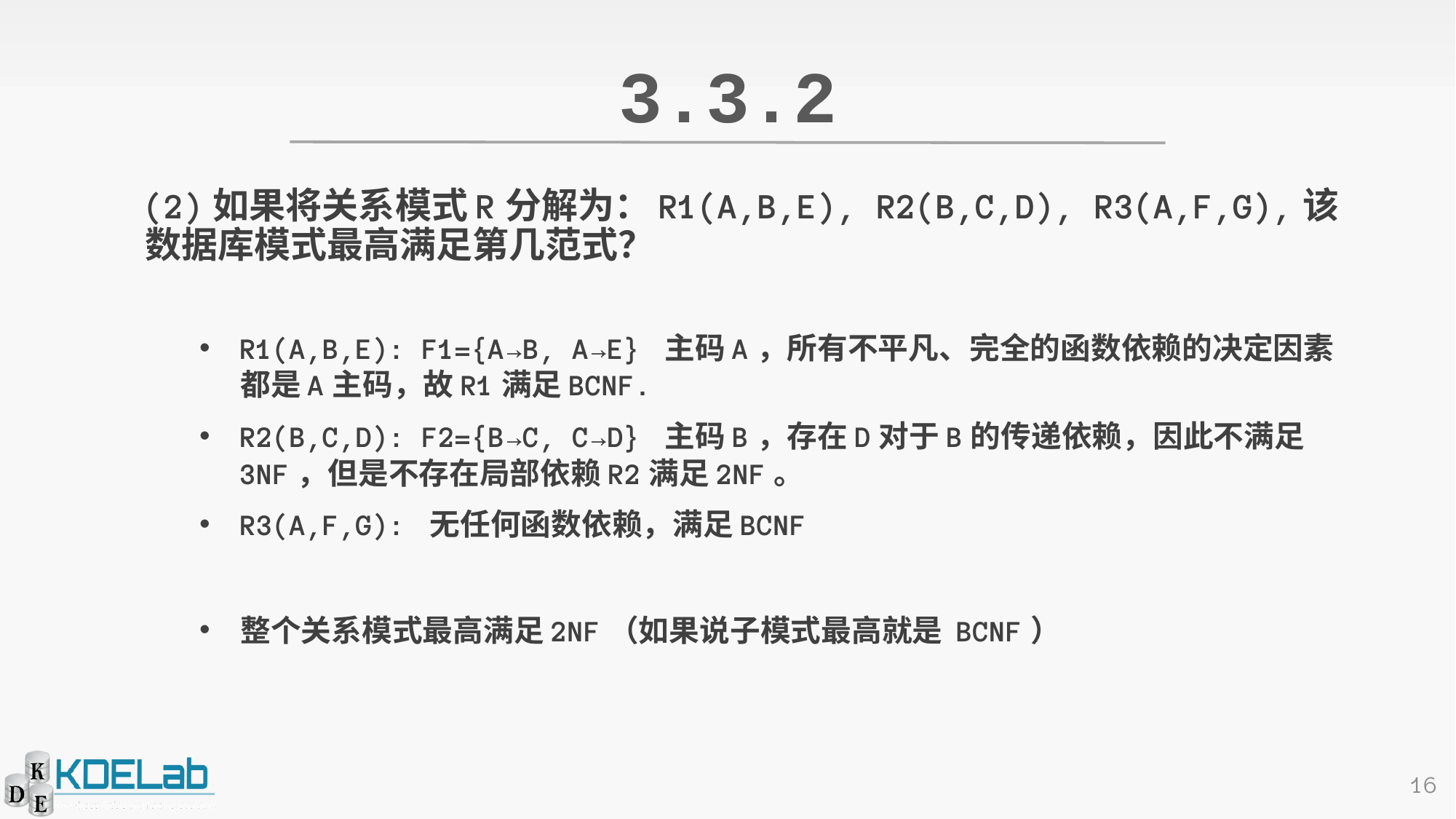

# 3.3.2
(2)如果将关系模式R分解为：R1(A,B,E), R2(B,C,D), R3(A,F,G),该数据库模式最高满足第几范式？

R1(A,B,E): F1={A→B, A→E} 主码A，所有不平凡、完全的函数依赖的决定因素都是A主码，故R1满足BCNF.
R2(B,C,D): F2={B→C, C→D} 主码B，存在D对于B的传递依赖，因此不满足3NF，但是不存在局部依赖R2满足2NF。
R3(A,F,G): 无任何函数依赖，满足BCNF

整个关系模式最高满足2NF（如果说子模式最高就是 BCNF）
16